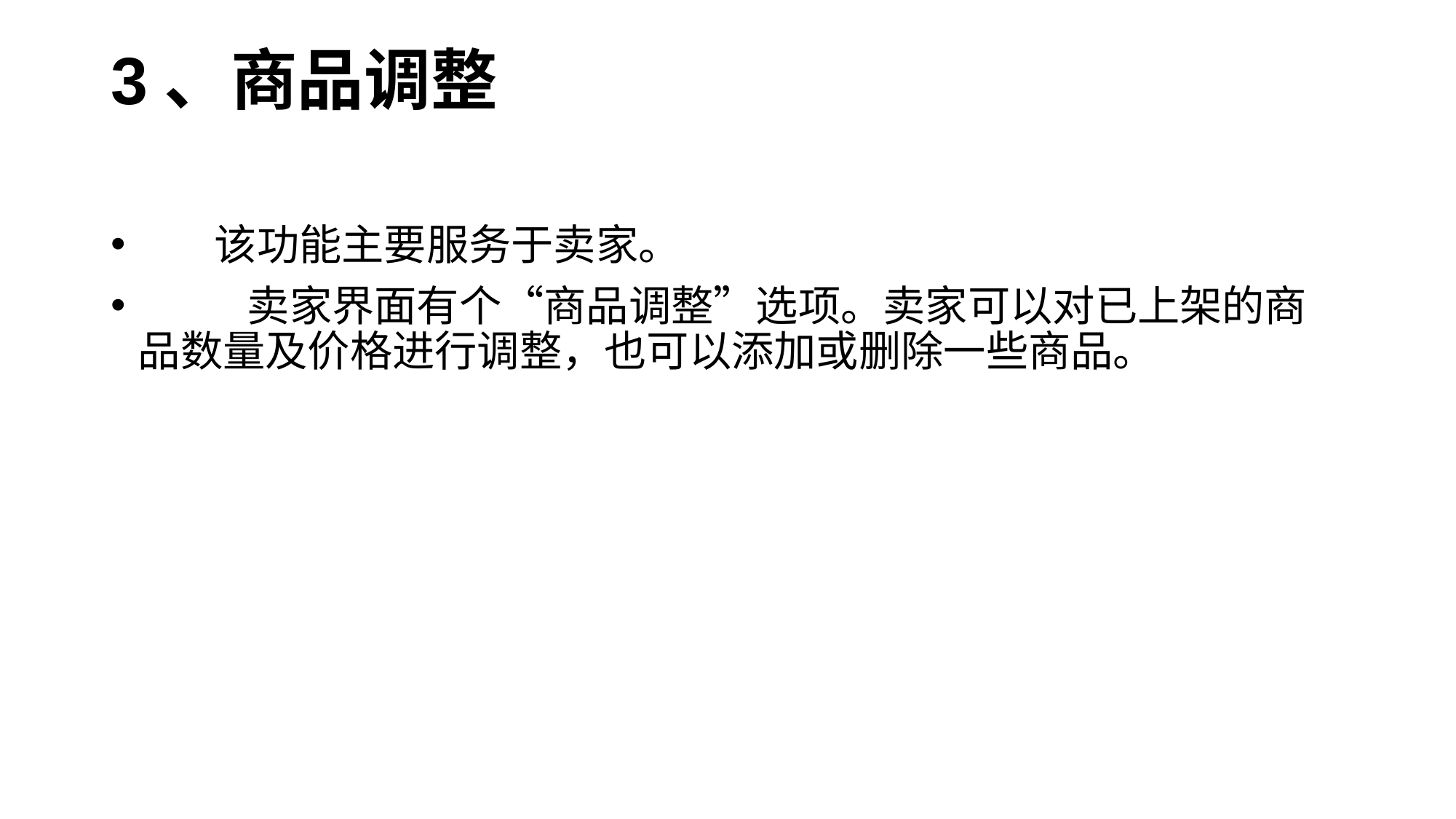

# 3、商品调整
       该功能主要服务于卖家。
	卖家界面有个“商品调整”选项。卖家可以对已上架的商品数量及价格进行调整，也可以添加或删除一些商品。